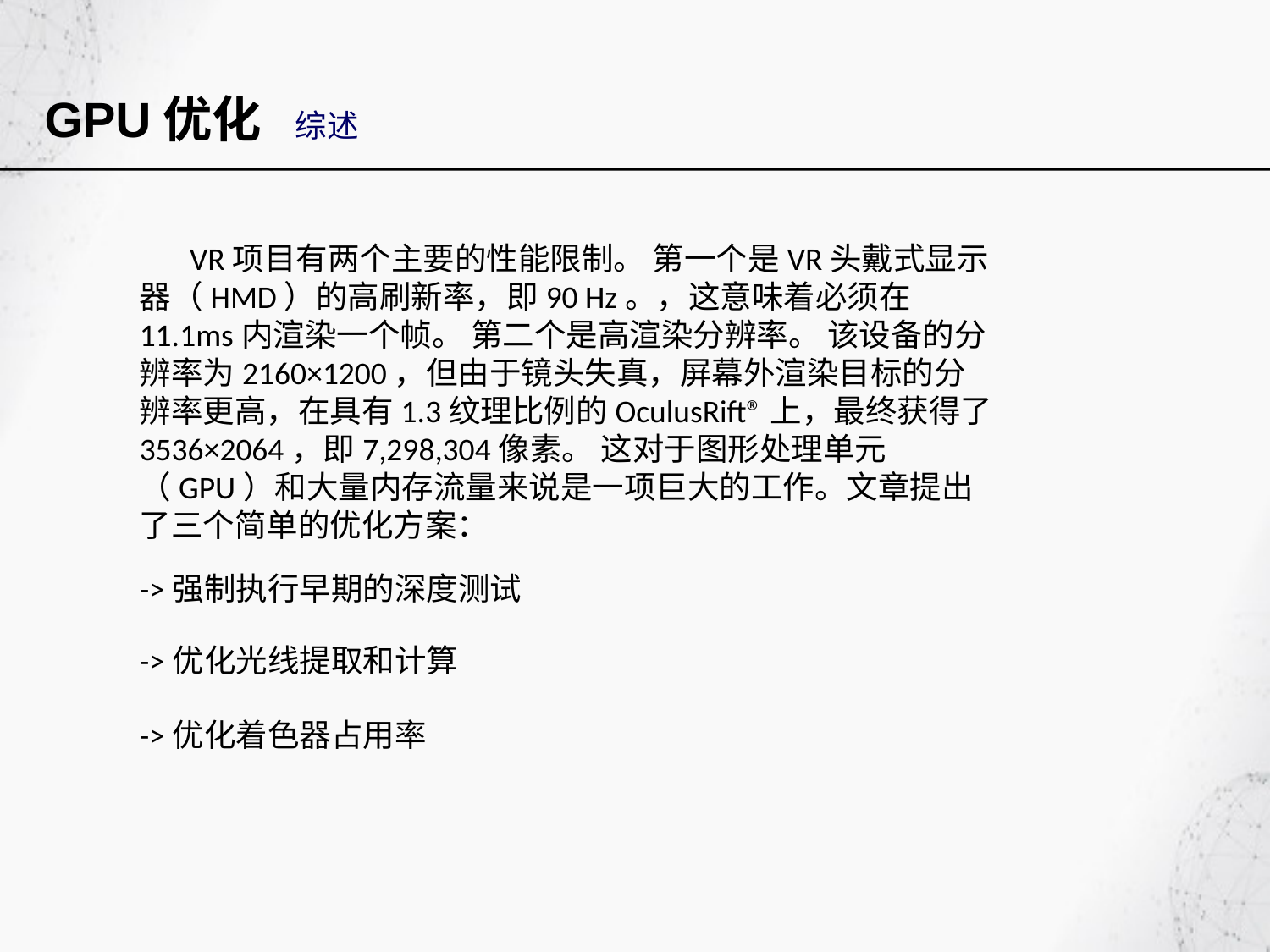

GPU优化   综述

       VR项目有两个主要的性能限制。 第一个是VR头戴式显示器（HMD）的高刷新率，即90 Hz。，这意味着必须在11.1ms内渲染一个帧。 第二个是高渲染分辨率。 该设备的分辨率为2160×1200，但由于镜头失真，屏幕外渲染目标的分辨率更高，在具有1.3纹理比例的OculusRift®上，最终获得了3536×2064，即7,298,304像素。 这对于图形处理单元（GPU）和大量内存流量来说是一项巨大的工作。文章提出了三个简单的优化方案：
->强制执行早期的深度测试
->优化光线提取和计算
->优化着色器占用率